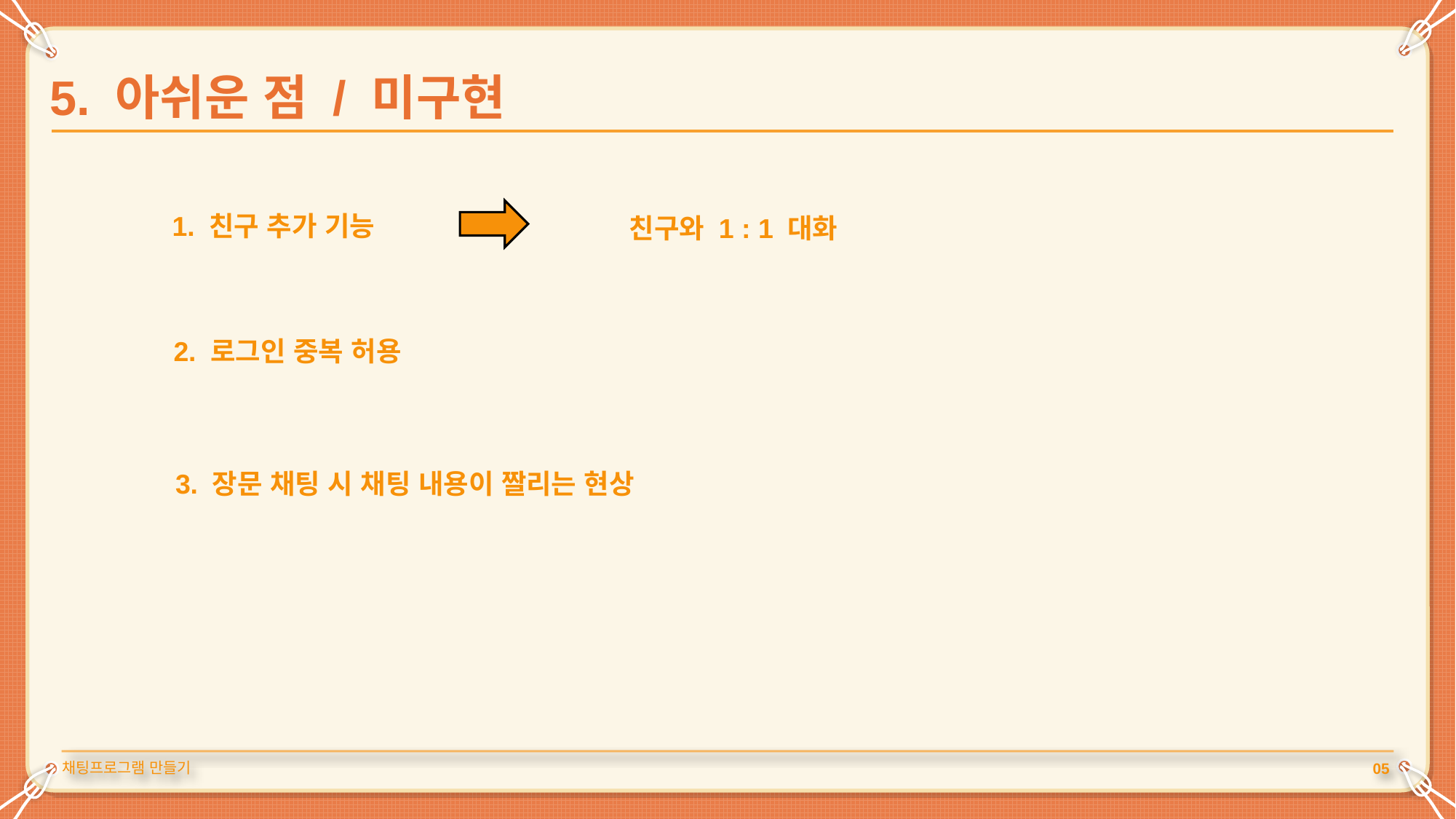

5. 아쉬운 점 / 미구현

1. 친구 추가 기능
친구와 1 : 1 대화
2. 로그인 중복 허용
3. 장문 채팅 시 채팅 내용이 짤리는 현상
채팅프로그램 만들기
05